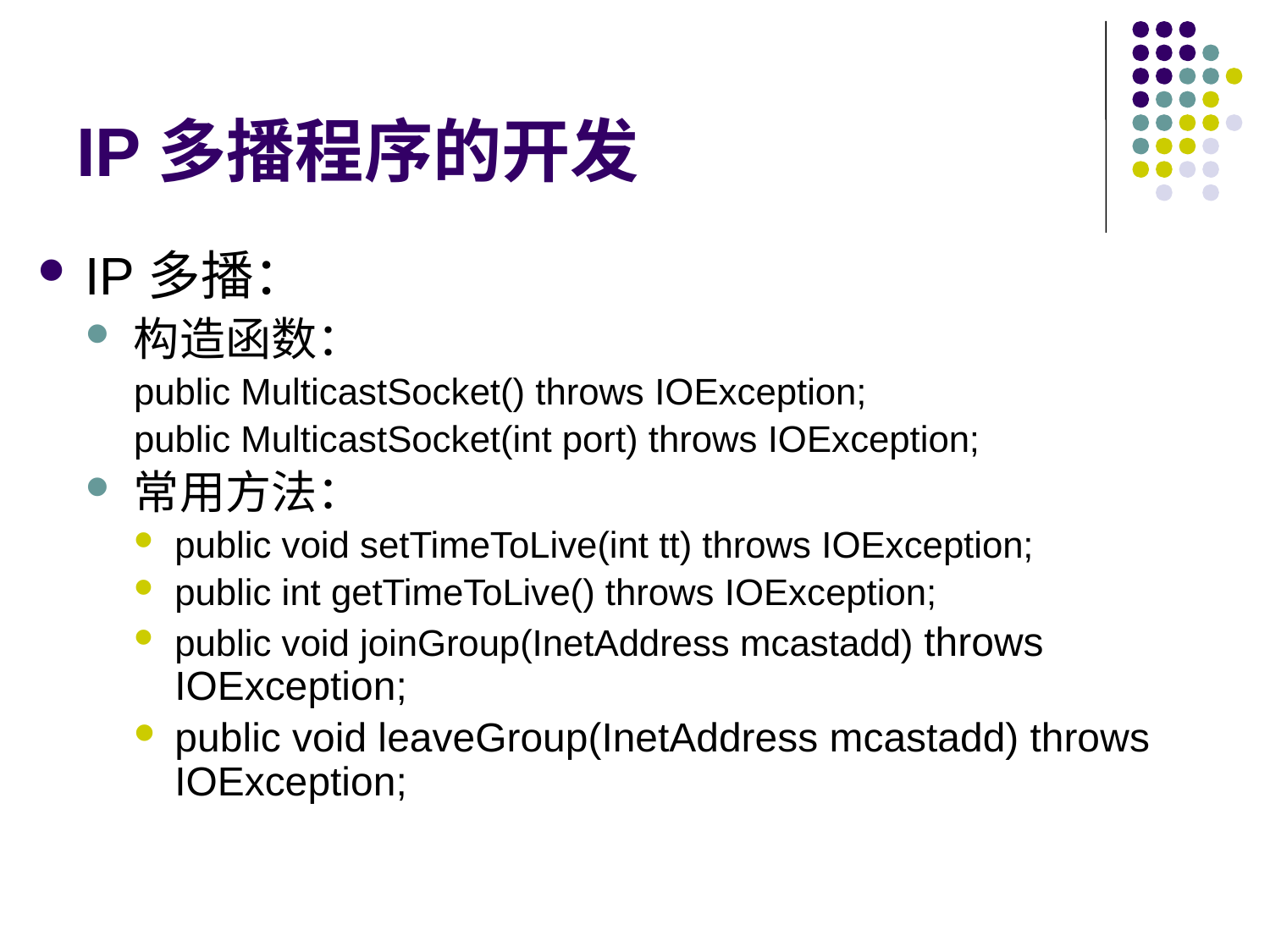

# IP多播程序的开发
IP多播：
构造函数：
public MulticastSocket() throws IOException;
public MulticastSocket(int port) throws IOException;
常用方法：
public void setTimeToLive(int tt) throws IOException;
public int getTimeToLive() throws IOException;
public void joinGroup(InetAddress mcastadd) throws IOException;
public void leaveGroup(InetAddress mcastadd) throws IOException;